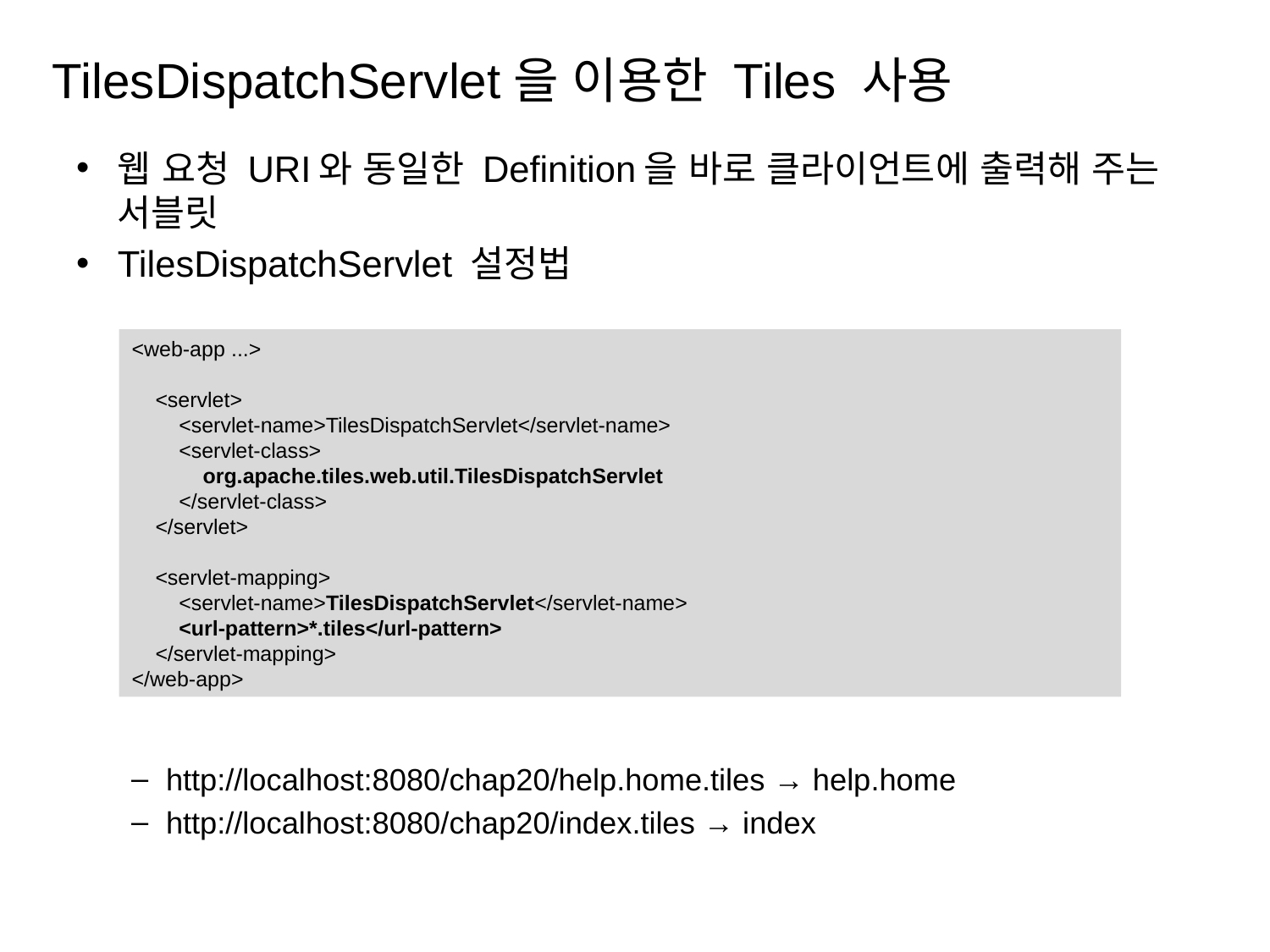

# TilesDispatchServlet을 이용한 Tiles 사용
웹 요청 URI와 동일한 Definition을 바로 클라이언트에 출력해 주는 서블릿
TilesDispatchServlet 설정법

http://localhost:8080/chap20/help.home.tiles → help.home
http://localhost:8080/chap20/index.tiles → index
<web-app ...>

    <servlet>
        <servlet-name>TilesDispatchServlet</servlet-name>
        <servlet-class>
            org.apache.tiles.web.util.TilesDispatchServlet
        </servlet-class>
    </servlet>

    <servlet-mapping>
        <servlet-name>TilesDispatchServlet</servlet-name>
        <url-pattern>*.tiles</url-pattern>
    </servlet-mapping>
</web-app>